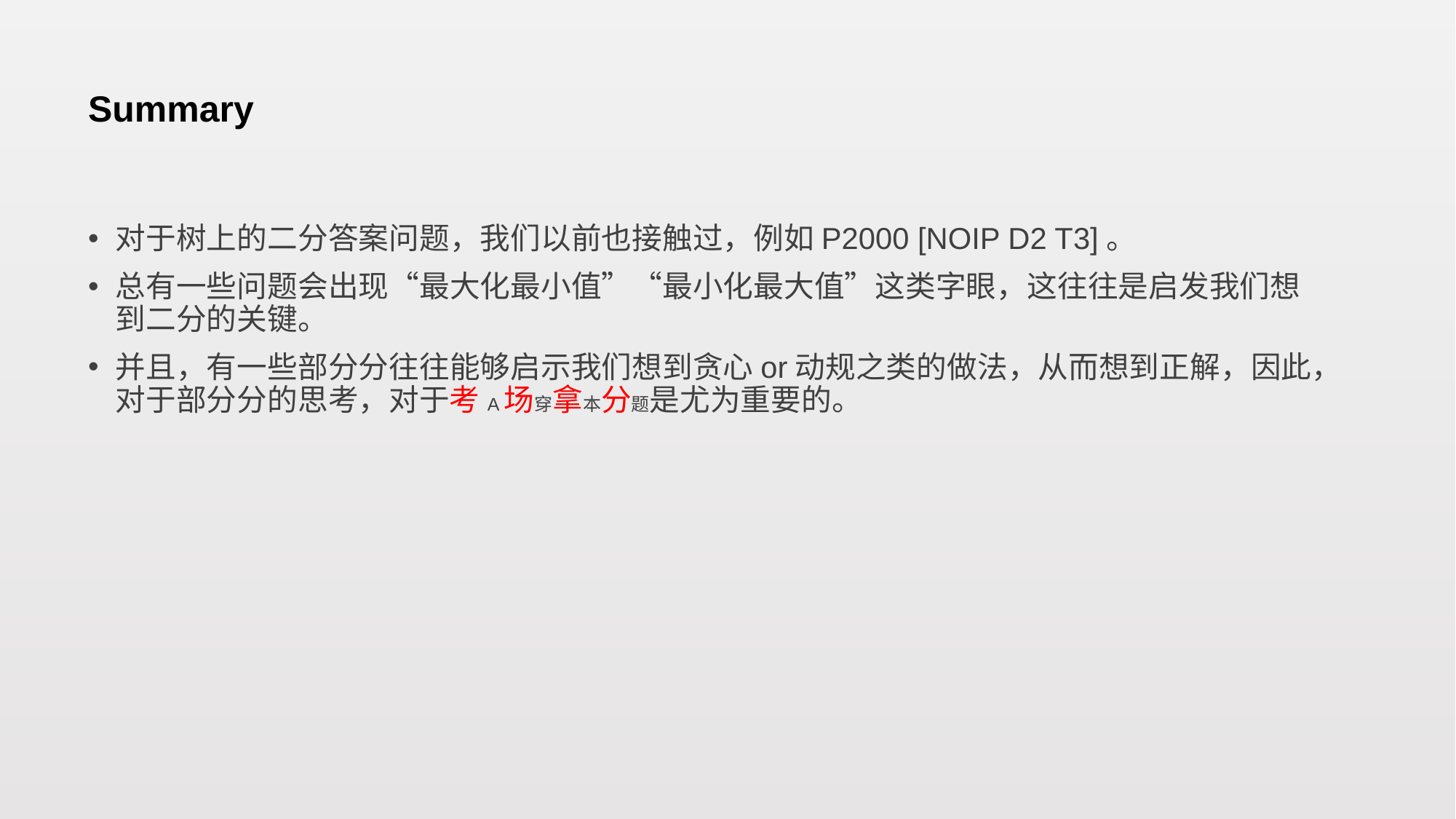

# Summary
对于树上的二分答案问题，我们以前也接触过，例如P2000 [NOIP D2 T3]。
总有一些问题会出现“最大化最小值”“最小化最大值”这类字眼，这往往是启发我们想到二分的关键。
并且，有一些部分分往往能够启示我们想到贪心or动规之类的做法，从而想到正解，因此，对于部分分的思考，对于考A场穿拿本分题是尤为重要的。